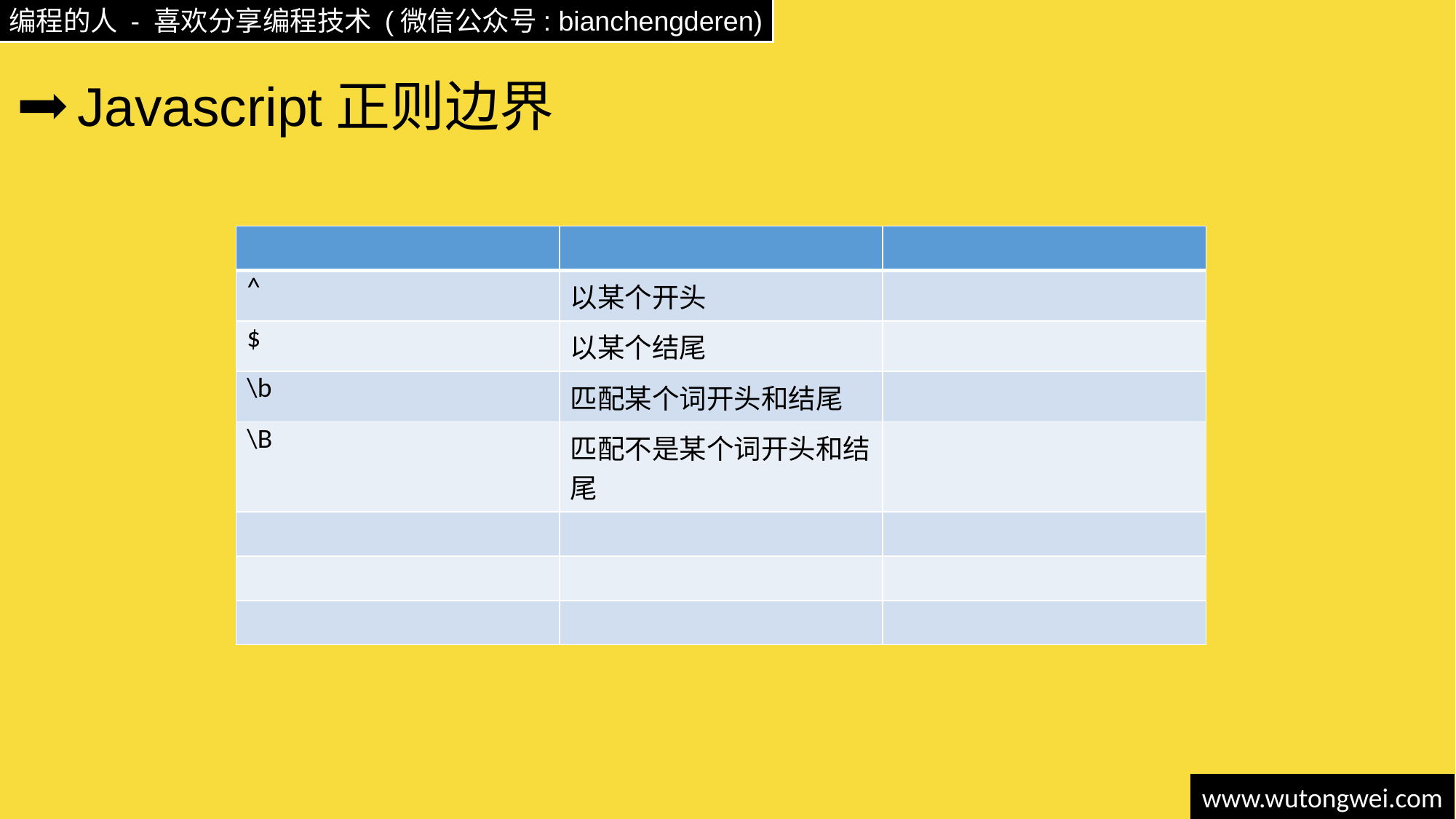

# Javascript正则边界
|  |  |  |
| --- | --- | --- |
| ^ | 以某个开头 |  |
| $ | 以某个结尾 |  |
| \b | 匹配某个词开头和结尾 |  |
| \B | 匹配不是某个词开头和结尾 |  |
|  |  |  |
|  |  |  |
|  |  |  |